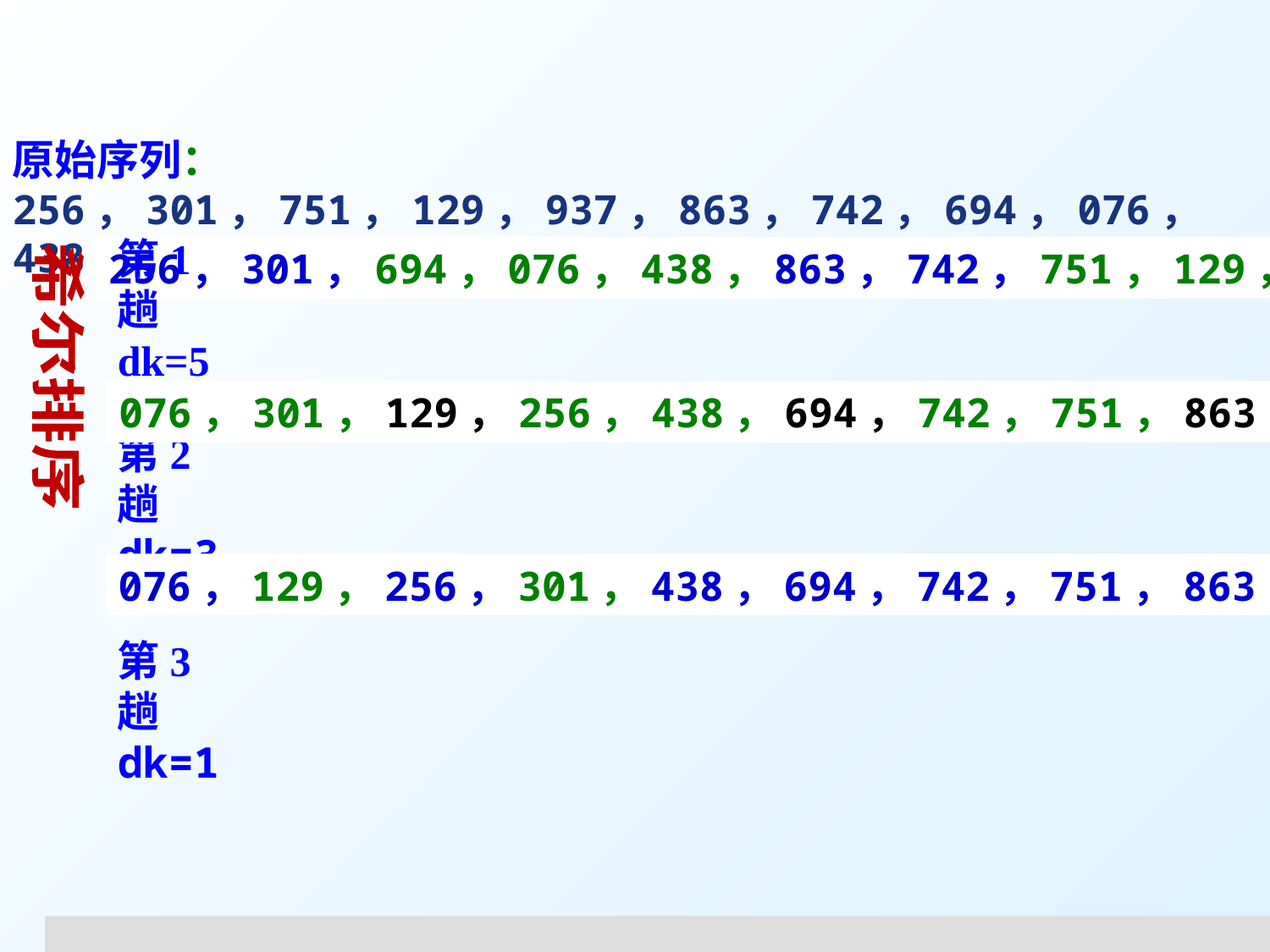

原始序列： 256，301，751，129，937，863，742，694，076，438
第1趟
dk=5
第2趟
dk=3
第3趟
dk=1
256，301，751，129，937，863，742，694，076，438
256，301，751，129，937，863，742，694，076，438
256，301，694，129，937，863，742，751，076，438
256，301，694，076，937，863，742，751，129，438
256，301，694，076，438，863，742，751，129，937
希尔排序
256，301，694，076，438，863，742，751，129，937
256，301，694，076，438，863，742，751，129，937
076，301，694，256，438，863，742，751，129，937
076，301，694，256，438，863，742，751，129，937
076，301，694，256，438，863，742，751，129，937
076，301，129，256，438，694，742，751，863，937
076，301，129，256，438，694，742，751，863，937
076，301，129，256，438，694，742，751，863，937
076，129，256，301，438，694，742，751，863，937